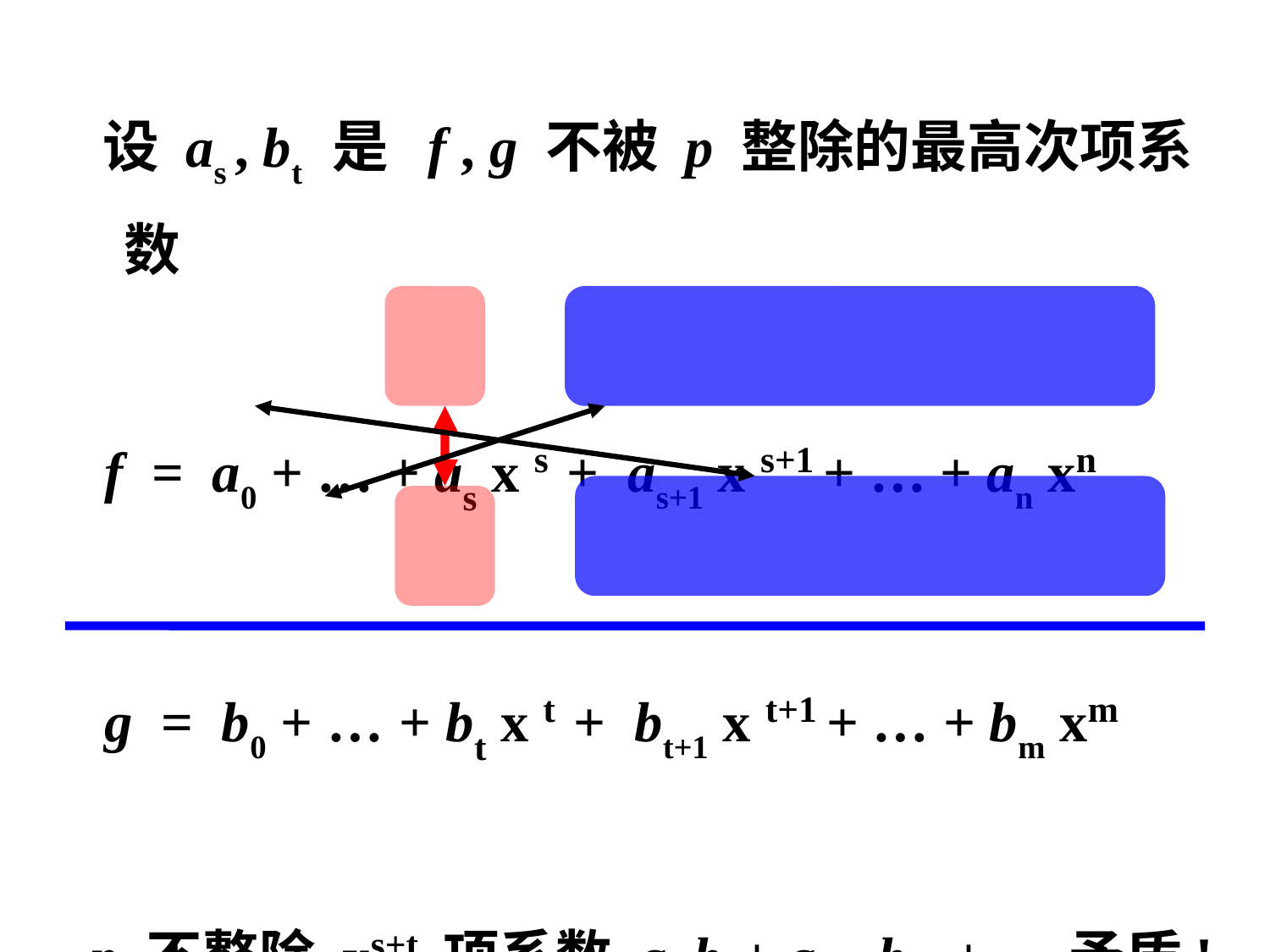

设 as , bt  是  f , g 不被 p 整除的最高次项系数

  f  =  a0 + … + as x s  +  as+1 x s+1 + … + an xn

  g  =  b0 + … + bt x t  +  bt+1 x t+1 + … + bm xm

 p 不整除 xs+t 项系数 as bt + as+1 bt-1 +… 矛盾!